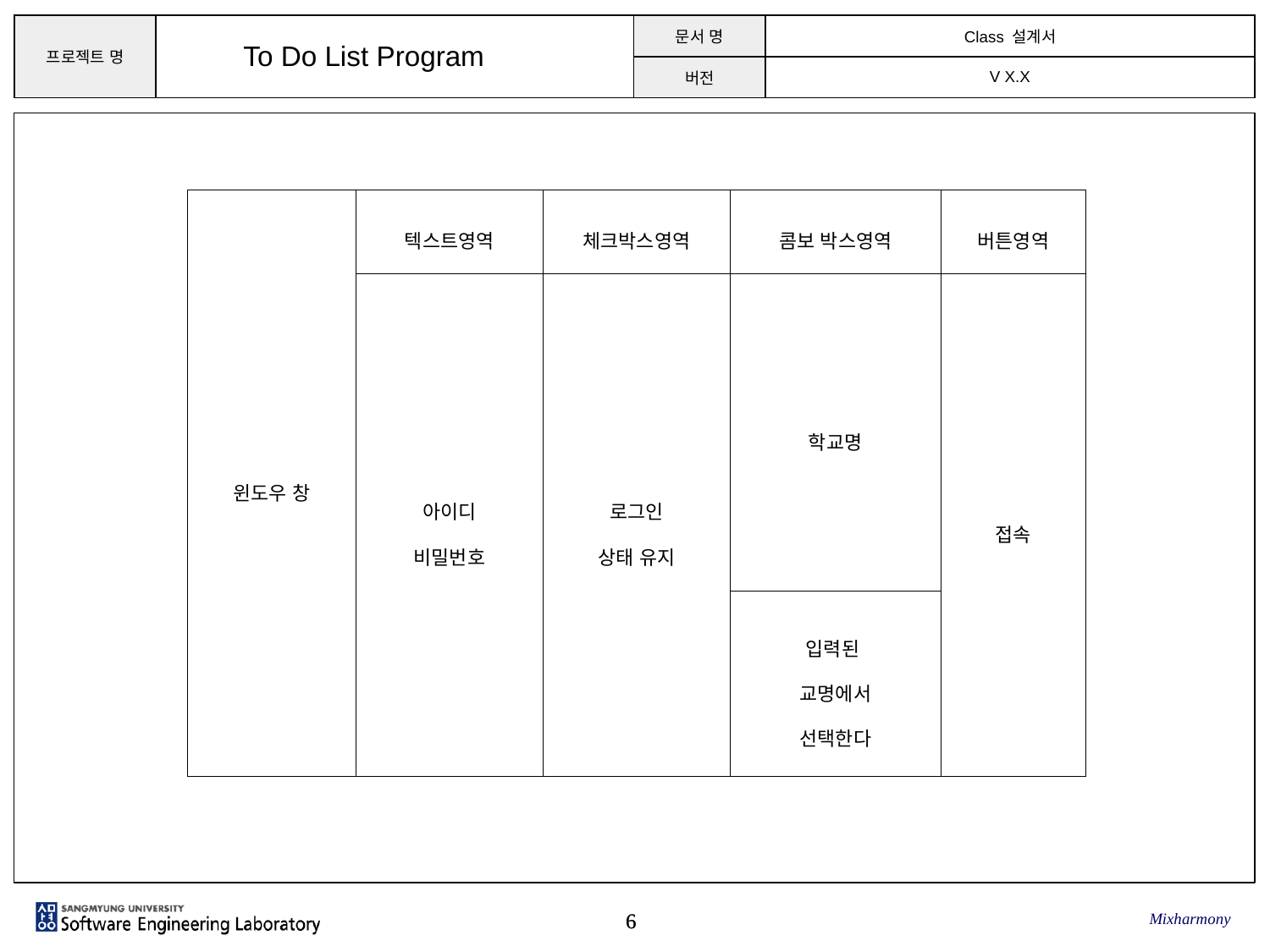

To Do List Program
| 윈도우 창 | 텍스트영역 | 체크박스영역 | 콤보 박스영역 | 버튼영역 |
| --- | --- | --- | --- | --- |
|  | 아이디 비밀번호 | 로그인 상태 유지 | 학교명 | 접속 |
|  |  |  | 입력된 교명에서 선택한다 |  |

Mixharmony